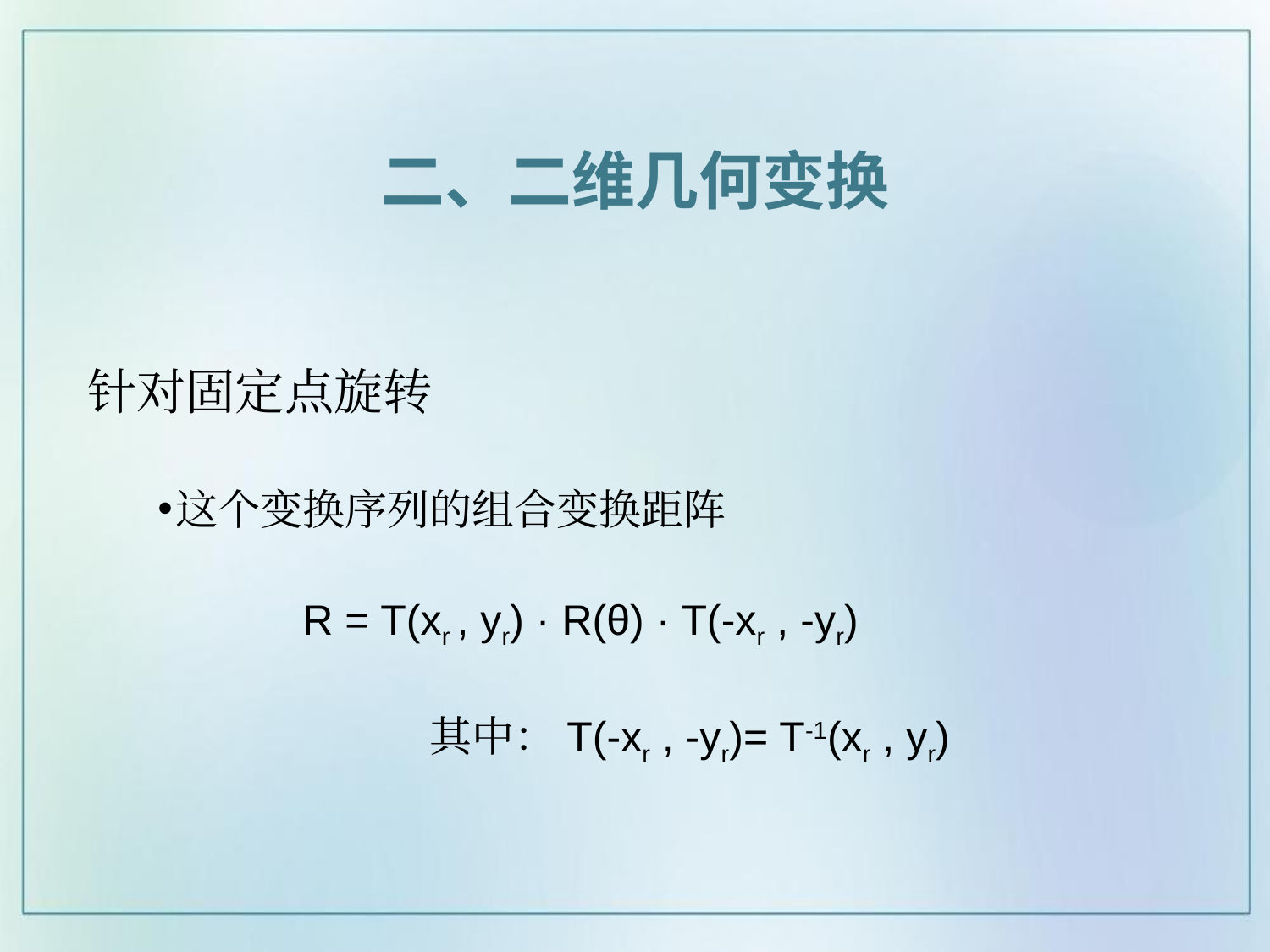

二、二维几何变换
# 针对固定点旋转
这个变换序列的组合变换距阵
		R = T(xr , yr) · R(θ) · T(-xr , -yr)
			其中：T(-xr , -yr)= T-1(xr , yr)